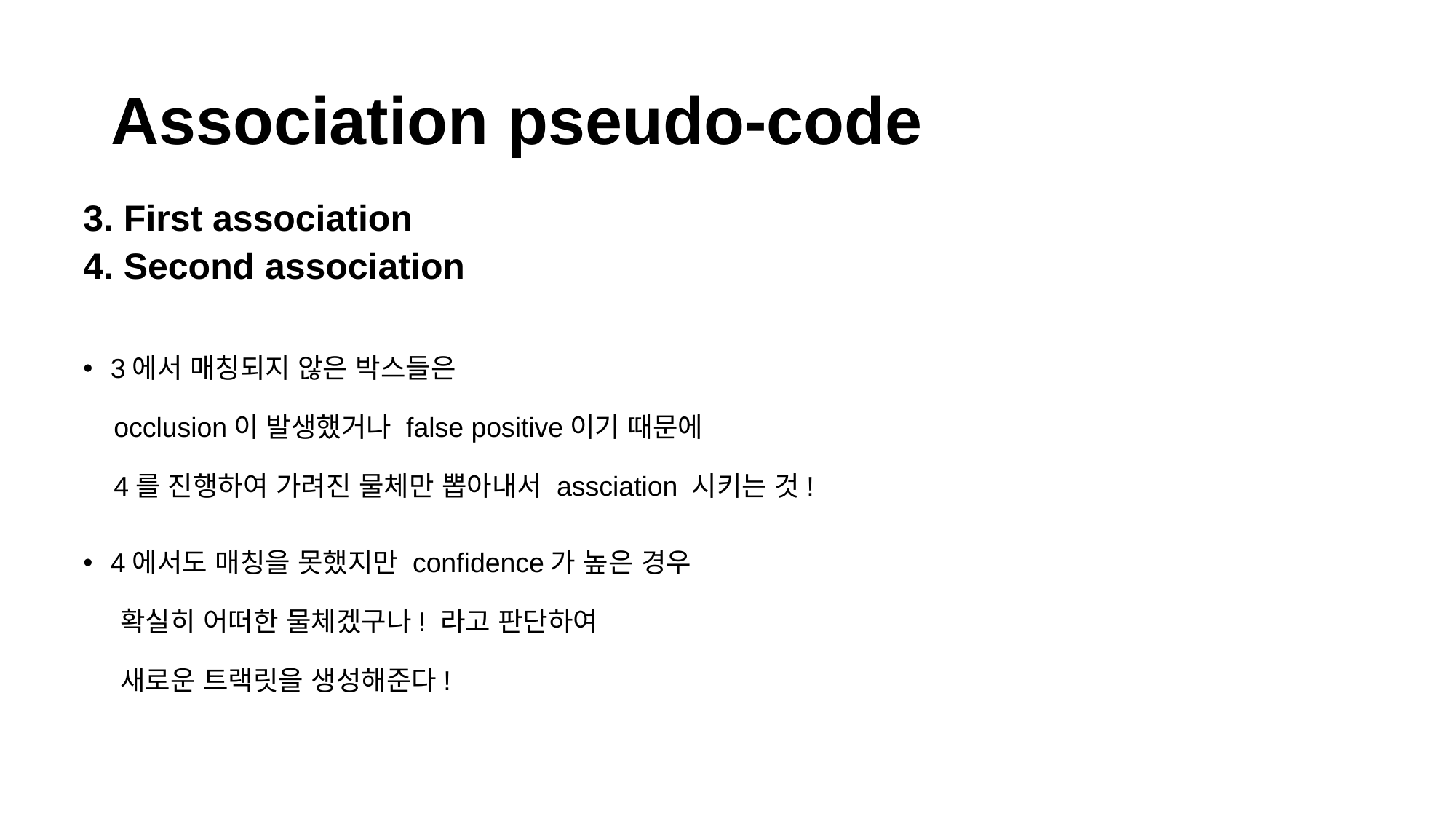

# Association pseudo-code
3. First association
4. Second association

3에서 매칭되지 않은 박스들은

    occlusion이 발생했거나 false positive이기 때문에

    4를 진행하여 가려진 물체만 뽑아내서 assciation 시키는 것!

4에서도 매칭을 못했지만 confidence가 높은 경우

    확실히 어떠한 물체겠구나! 라고 판단하여

    새로운 트랙릿을 생성해준다!